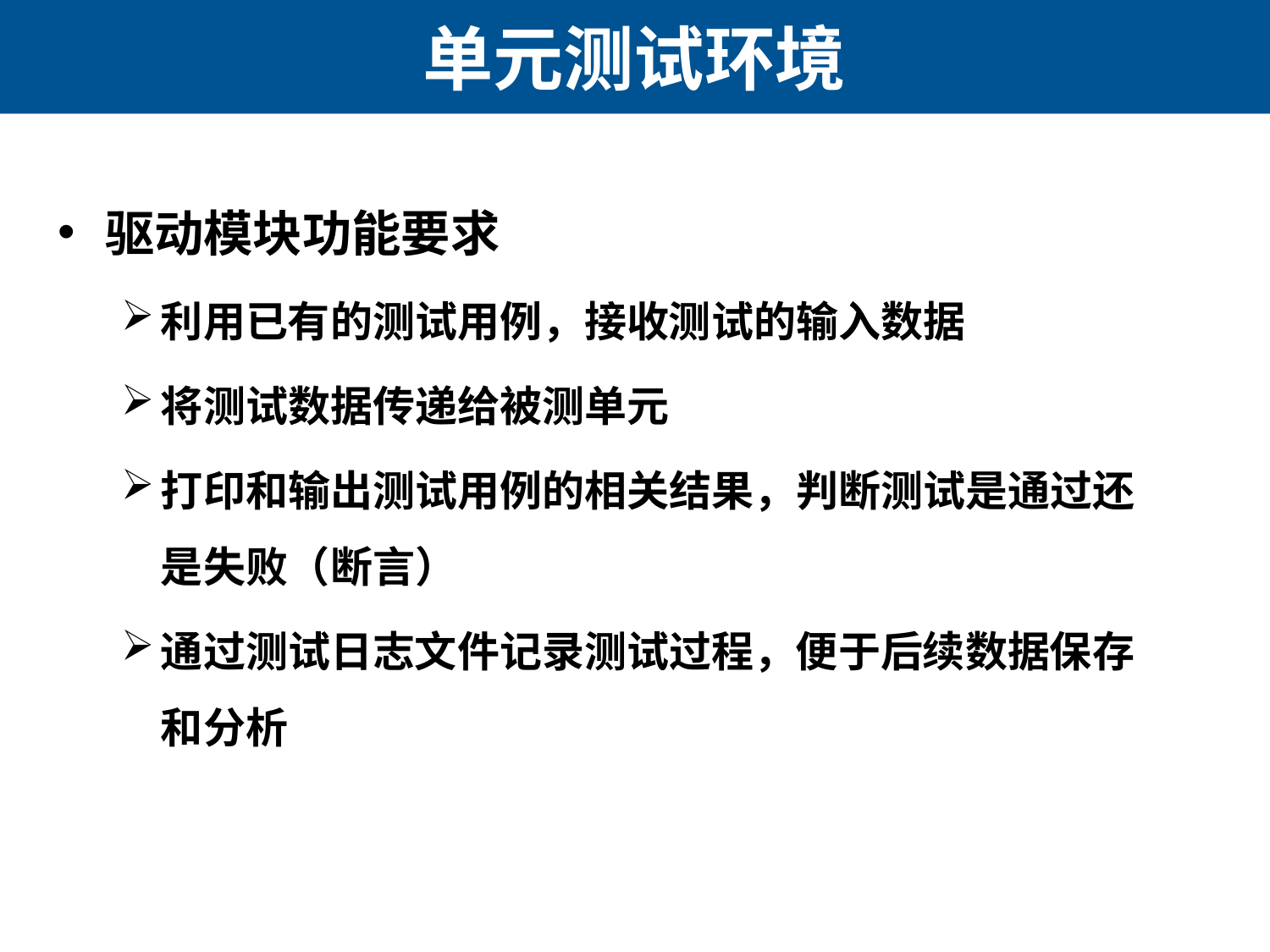

# 单元测试环境
驱动模块功能要求
利用已有的测试用例，接收测试的输入数据
将测试数据传递给被测单元
打印和输出测试用例的相关结果，判断测试是通过还是失败（断言）
通过测试日志文件记录测试过程，便于后续数据保存和分析